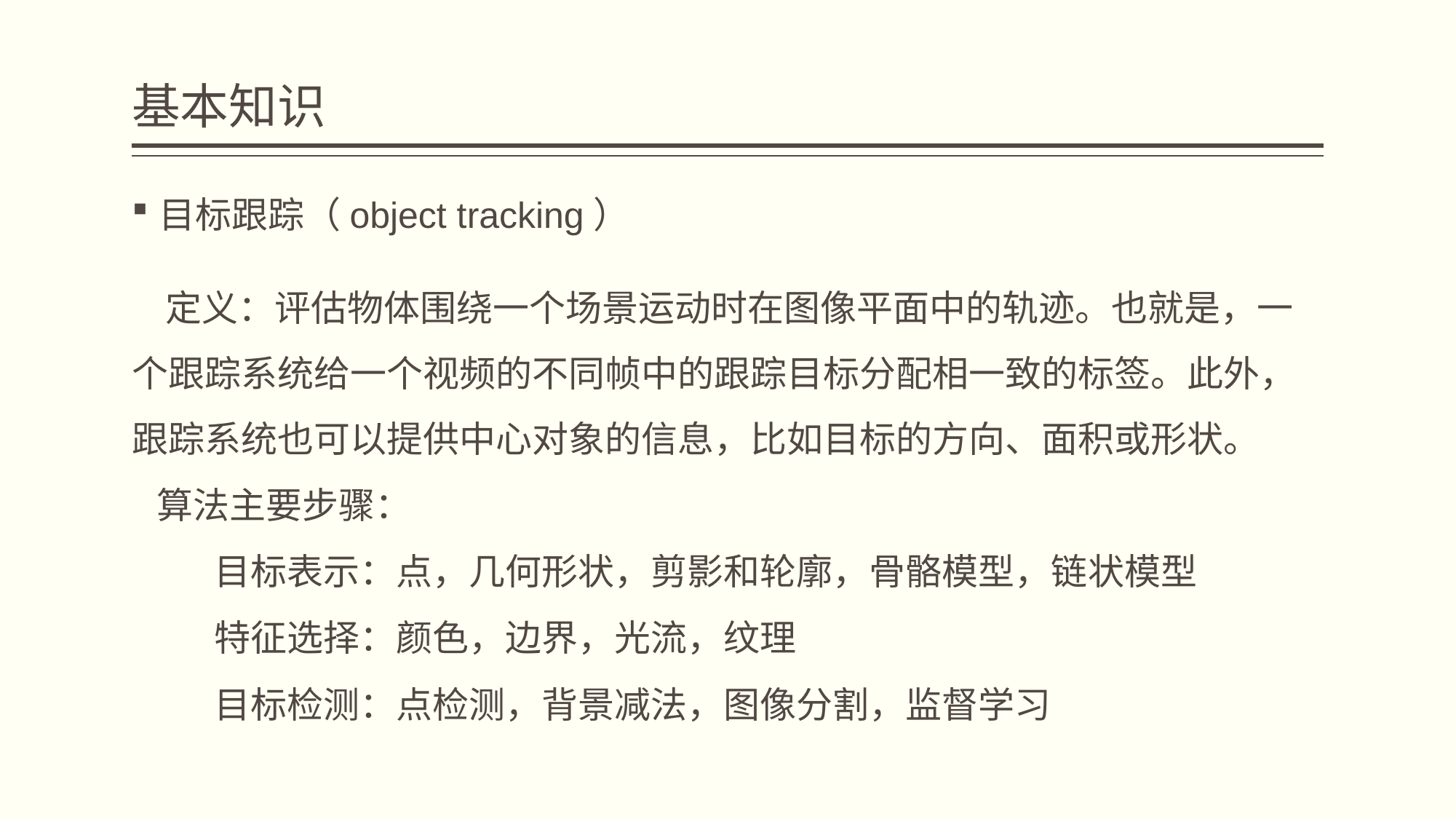

# 基本知识
目标跟踪（object tracking）
   定义：评估物体围绕一个场景运动时在图像平面中的轨迹。也就是，一个跟踪系统给一个视频的不同帧中的跟踪目标分配相一致的标签。此外，跟踪系统也可以提供中心对象的信息，比如目标的方向、面积或形状。
  算法主要步骤：
         目标表示：点，几何形状，剪影和轮廓，骨骼模型，链状模型
         特征选择：颜色，边界，光流，纹理
         目标检测：点检测，背景减法，图像分割，监督学习